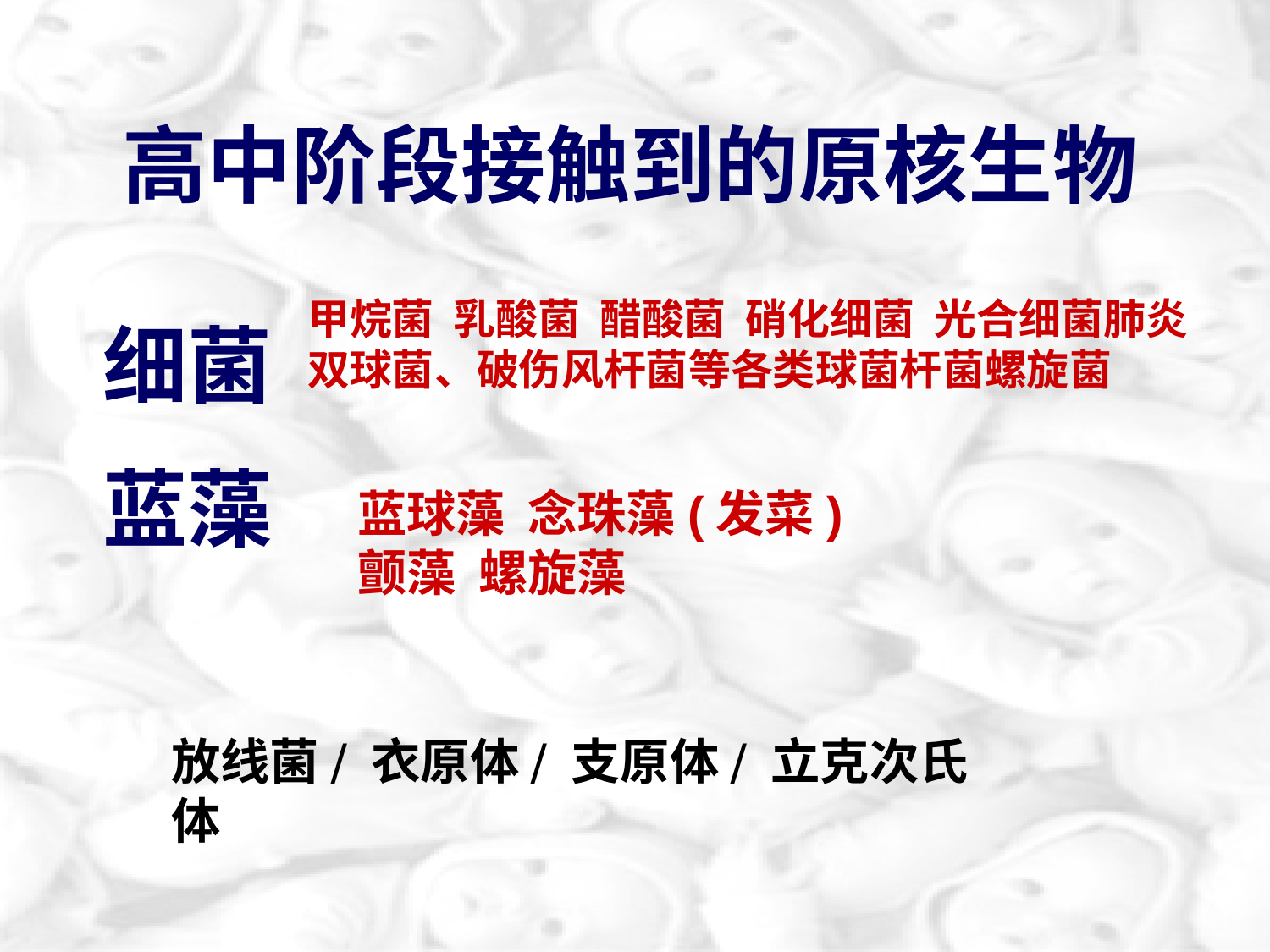

高中阶段接触到的原核生物
甲烷菌  乳酸菌  醋酸菌  硝化细菌  光合细菌肺炎双球菌、破伤风杆菌等各类球菌杆菌螺旋菌
细菌
蓝藻
蓝球藻  念珠藻(发菜)  颤藻  螺旋藻
放线菌/衣原体/支原体/立克次氏体